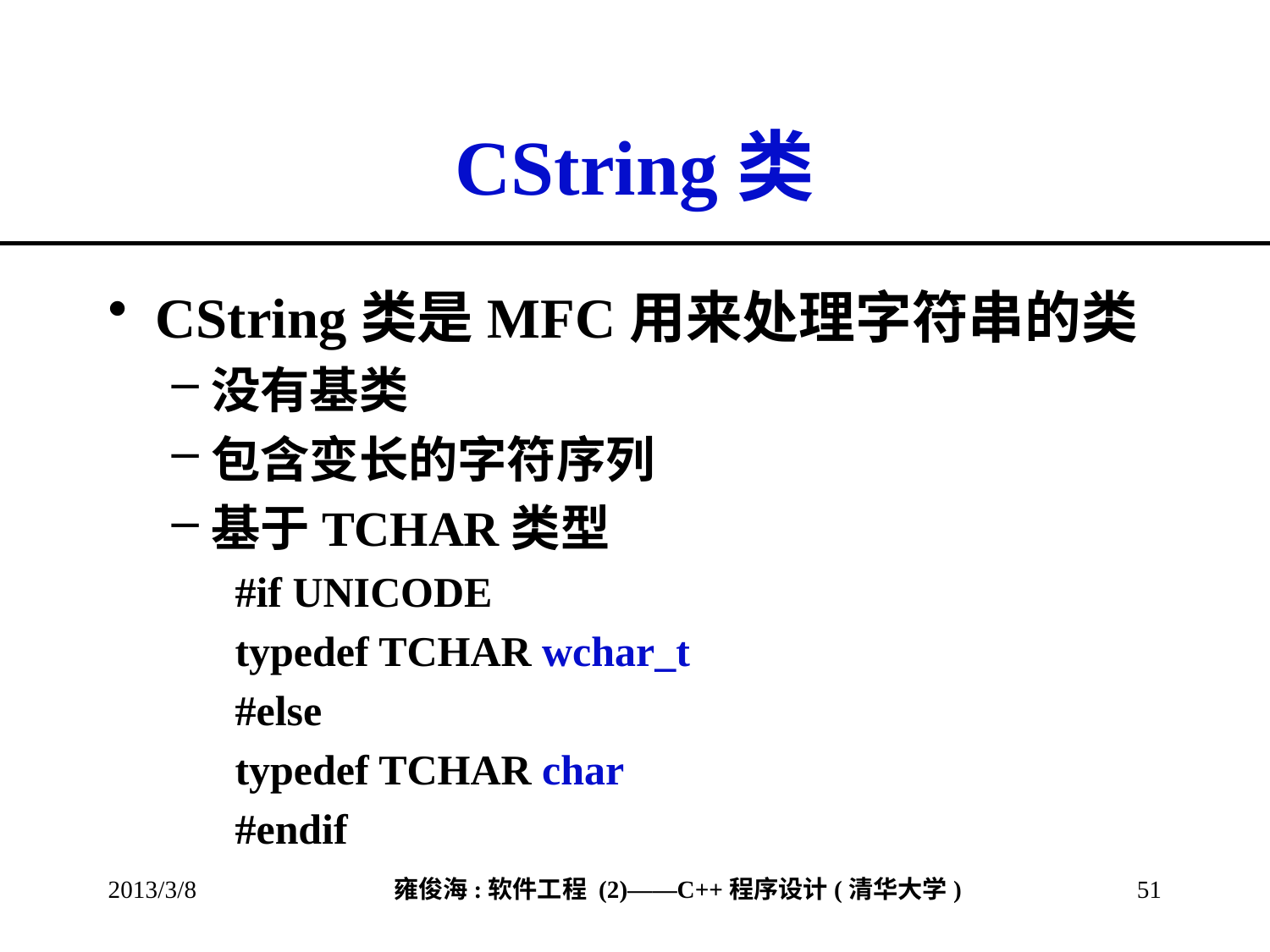

# CString类
CString类是MFC用来处理字符串的类
没有基类
包含变长的字符序列
基于TCHAR类型
#if UNICODE
typedef TCHAR wchar_t
#else
typedef TCHAR char
#endif
2013/3/8
51